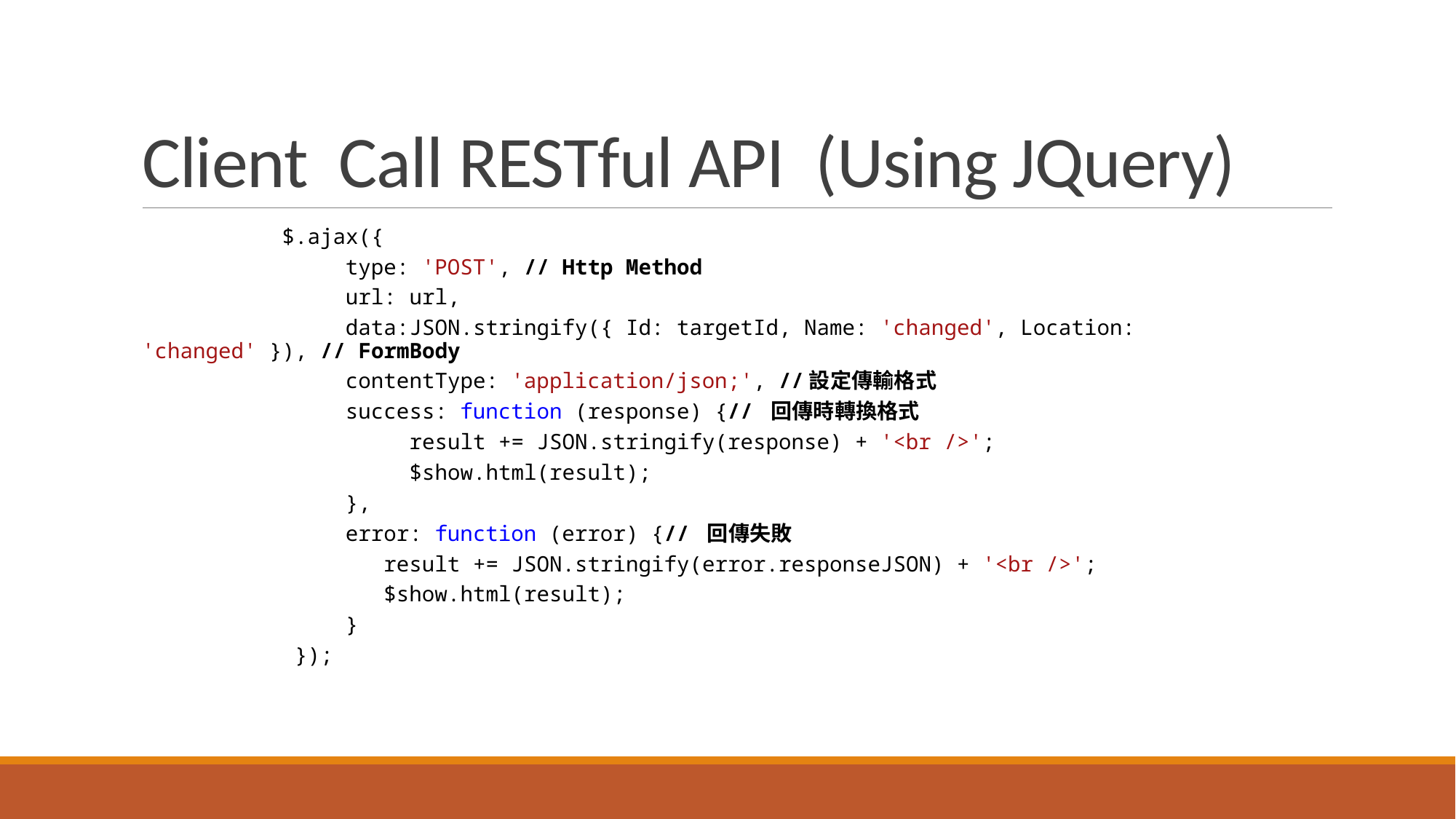

# Client  Call RESTful API  (Using JQuery)
           $.ajax({
                type: 'POST', // Http Method
                url: url,
                data:JSON.stringify({ Id: targetId, Name: 'changed', Location: 'changed' }), // FormBody
                contentType: 'application/json;', //設定傳輸格式
                success: function (response) {// 回傳時轉換格式
                     result += JSON.stringify(response) + '<br />';
                     $show.html(result);
                },
                error: function (error) {// 回傳失敗
                   result += JSON.stringify(error.responseJSON) + '<br />';
                   $show.html(result);
                }
            });